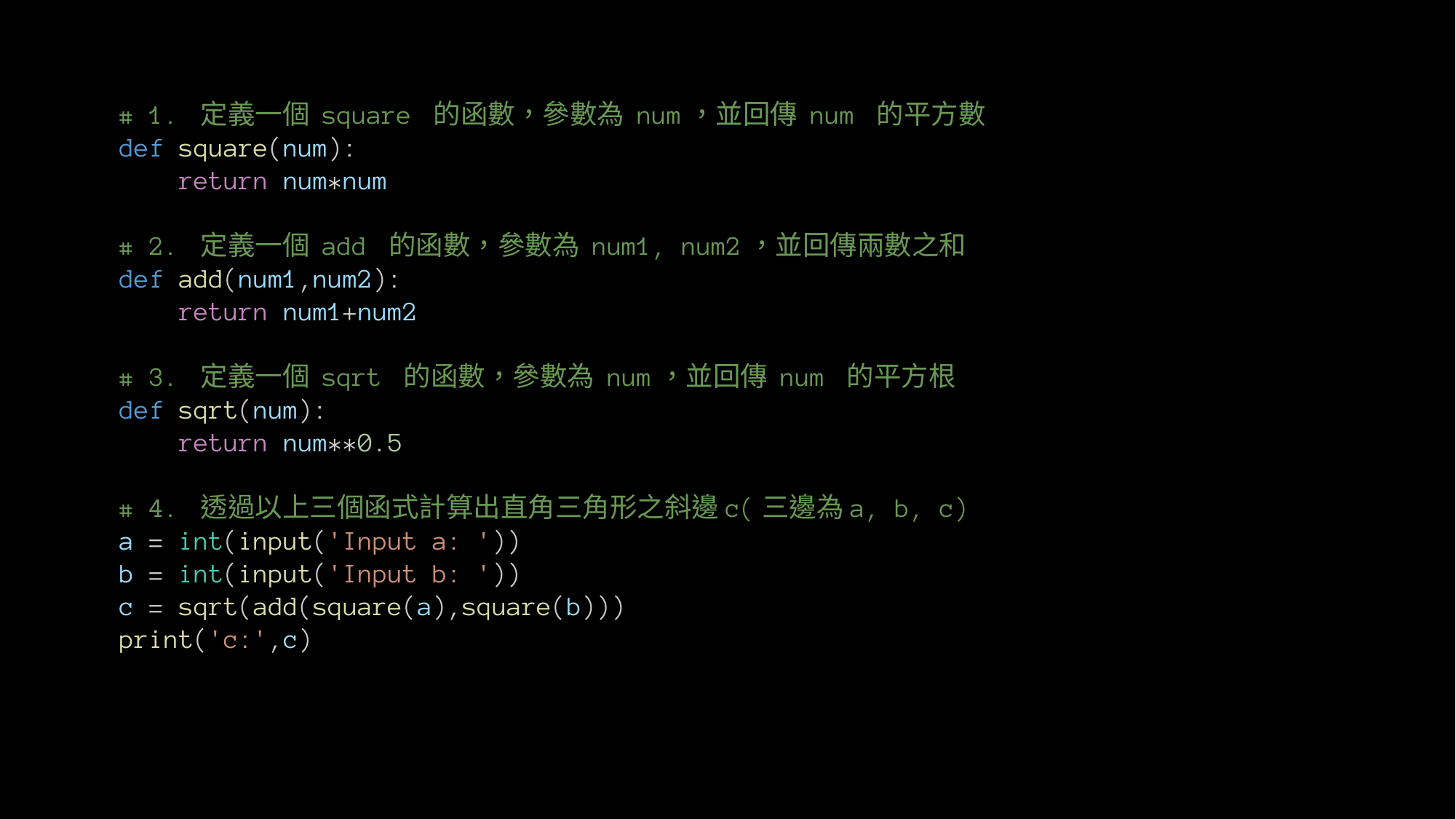

# 1. 定義一個 square 的函數，參數為 num，並回傳 num 的平方數
def square(num):
    return num*num

# 2. 定義一個 add 的函數，參數為 num1, num2，並回傳兩數之和
def add(num1,num2):
    return num1+num2

# 3. 定義一個 sqrt 的函數，參數為 num，並回傳 num 的平方根
def sqrt(num):
    return num**0.5

# 4. 透過以上三個函式計算出直角三角形之斜邊c(三邊為a, b, c)
a = int(input('Input a: '))
b = int(input('Input b: '))
c = sqrt(add(square(a),square(b)))
print('c:',c)